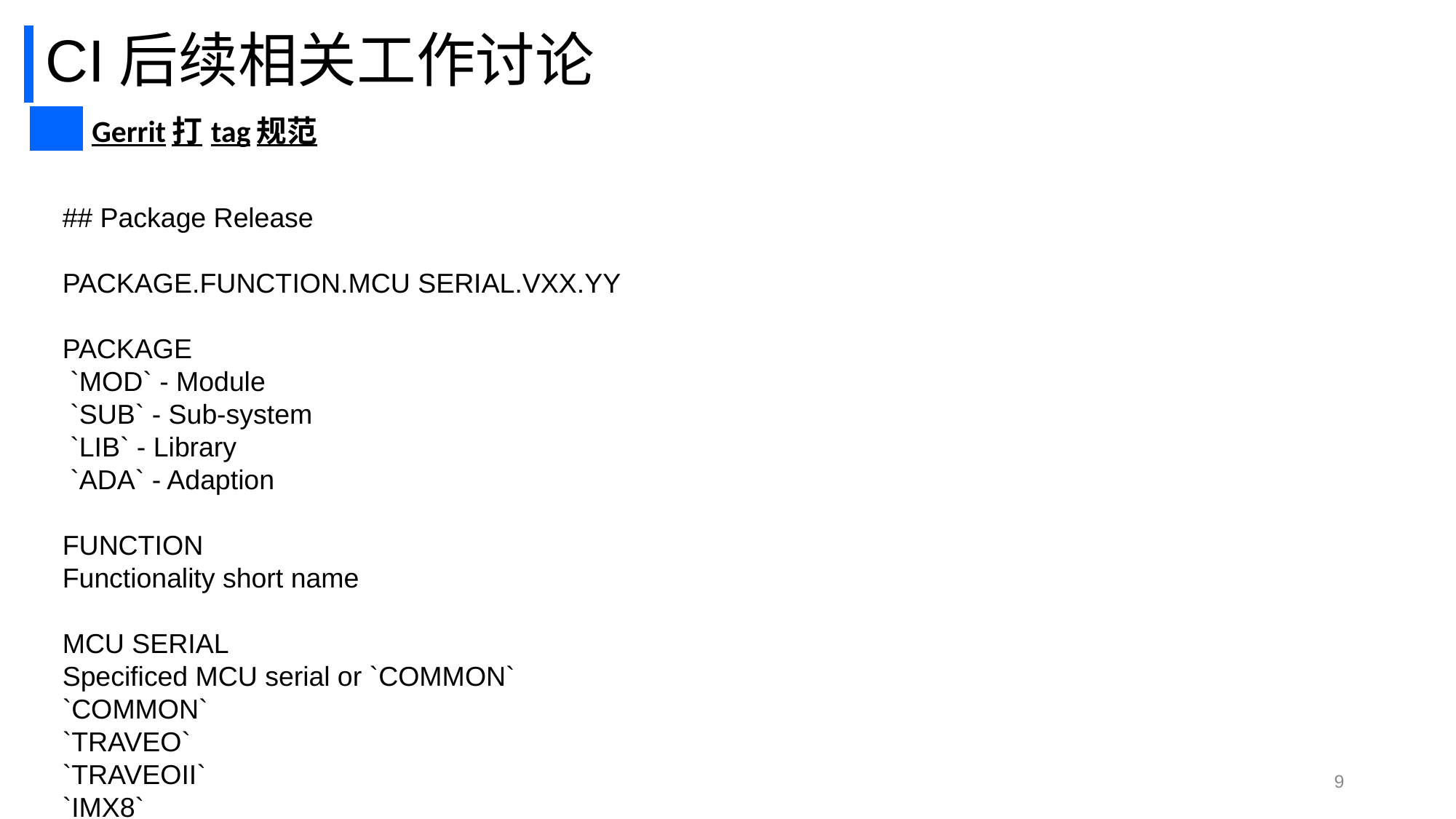

# CI后续相关工作讨论
|  | Gerrit打tag规范 |
| --- | --- |

## Package Release

PACKAGE.FUNCTION.MCU SERIAL.VXX.YY

PACKAGE
 `MOD` - Module
 `SUB` - Sub-system
 `LIB` - Library
 `ADA` - Adaption

FUNCTION
Functionality short name

MCU SERIAL
Specificed MCU serial or `COMMON`
`COMMON`
`TRAVEO`
`TRAVEOII`
`IMX8`

XX Major Version
01-99

YY Subversion
01-30
20 %100 feature
30 Official release

examples

- MOD.ADC.TRAVEO.V01.30
- SUB.HMI.TRAVEO.V01.30
- MOD.CAN.IMX8.V01.30
- MOD.CRC.COMMON.V01.30

## Branch Integration

developer should provide

- a **release infomation** in commit log (in same repo)
- a **tag** (standalone repo)

example:
in commit log
`release: MOD.CRC.COMMON.V01.02`

Tag
`MOD.CRC.COMMON.V01.30`

## Project Release

CUSTOMER.PROJECT[.Variant][.MCU series].SWPXX.YY[.ZZ]

CUSTOMER
`GWM`
`SGMW`
`CA`
`CHERY`

PROJECT
Project Name

[Variant]
Project Variant

[MCU series]
optional, internal use only, indicate which MCU(s) is(are) applicable

XX Software package number
01-99

YY Software package version
01-90
01-20 1%-%100 feature
30/40/50/60/70/80/90 release

ZZ Software patch version
01-99
9